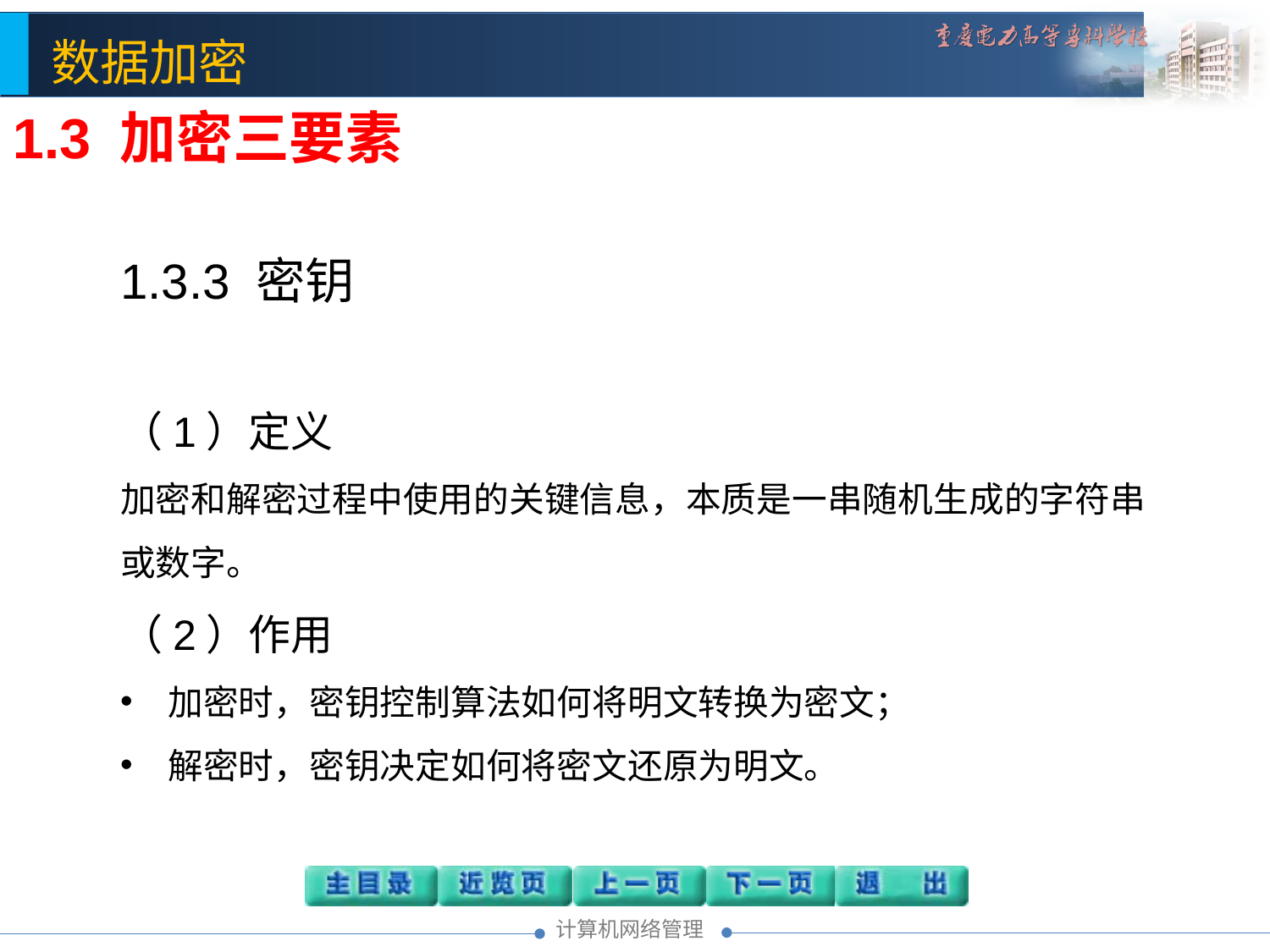

1.3 加密三要素
1.3.3 密钥
（1）定义
加密和解密过程中使用的关键信息，本质是一串随机生成的字符串或数字。
（2）作用
加密时，密钥控制算法如何将明文转换为密文；
解密时，密钥决定如何将密文还原为明文。